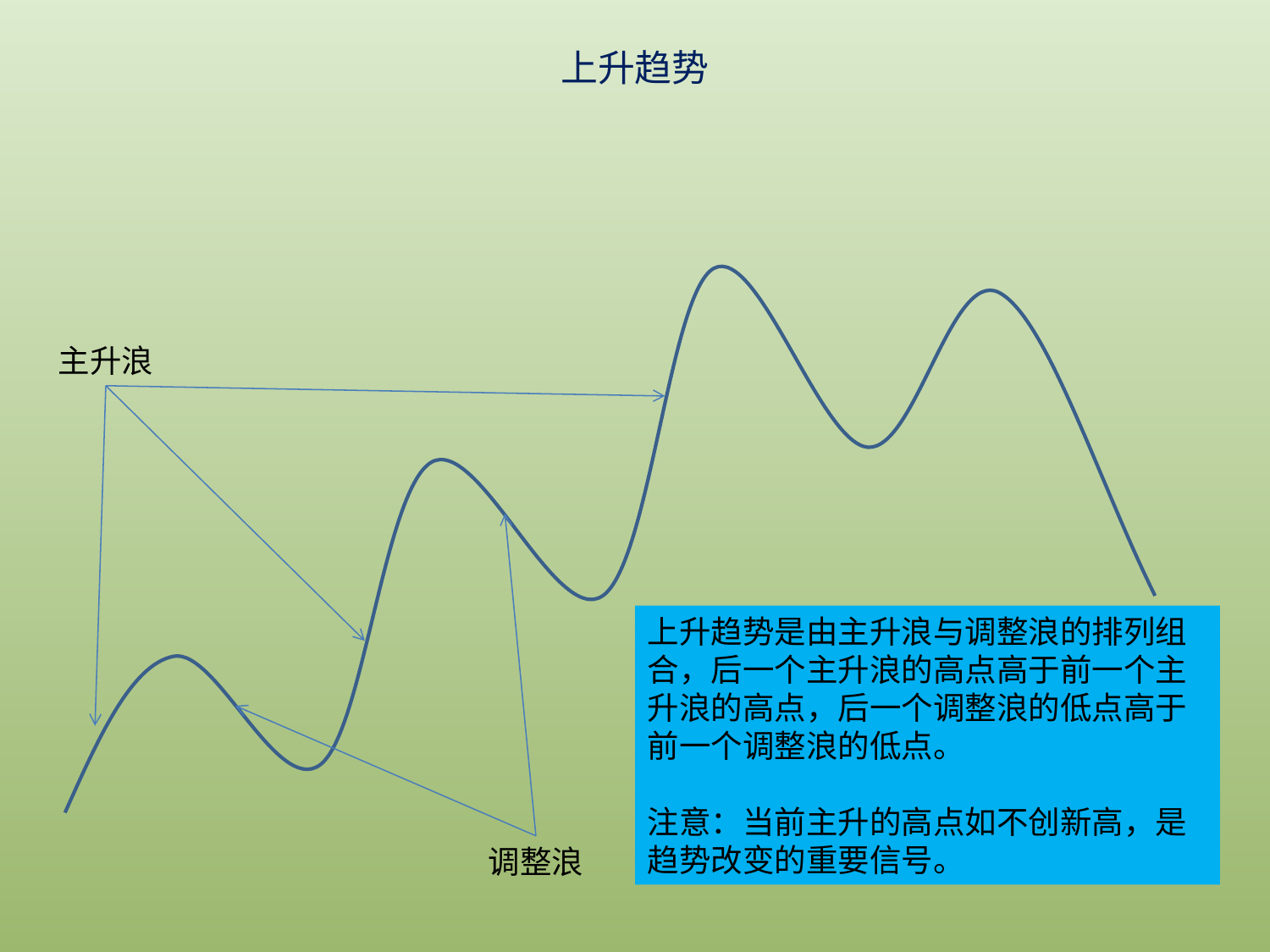

# 上升趋势

主升浪
上升趋势是由主升浪与调整浪的排列组合，后一个主升浪的高点高于前一个主升浪的高点，后一个调整浪的低点高于前一个调整浪的低点。

注意：当前主升的高点如不创新高，是趋势改变的重要信号。
调整浪